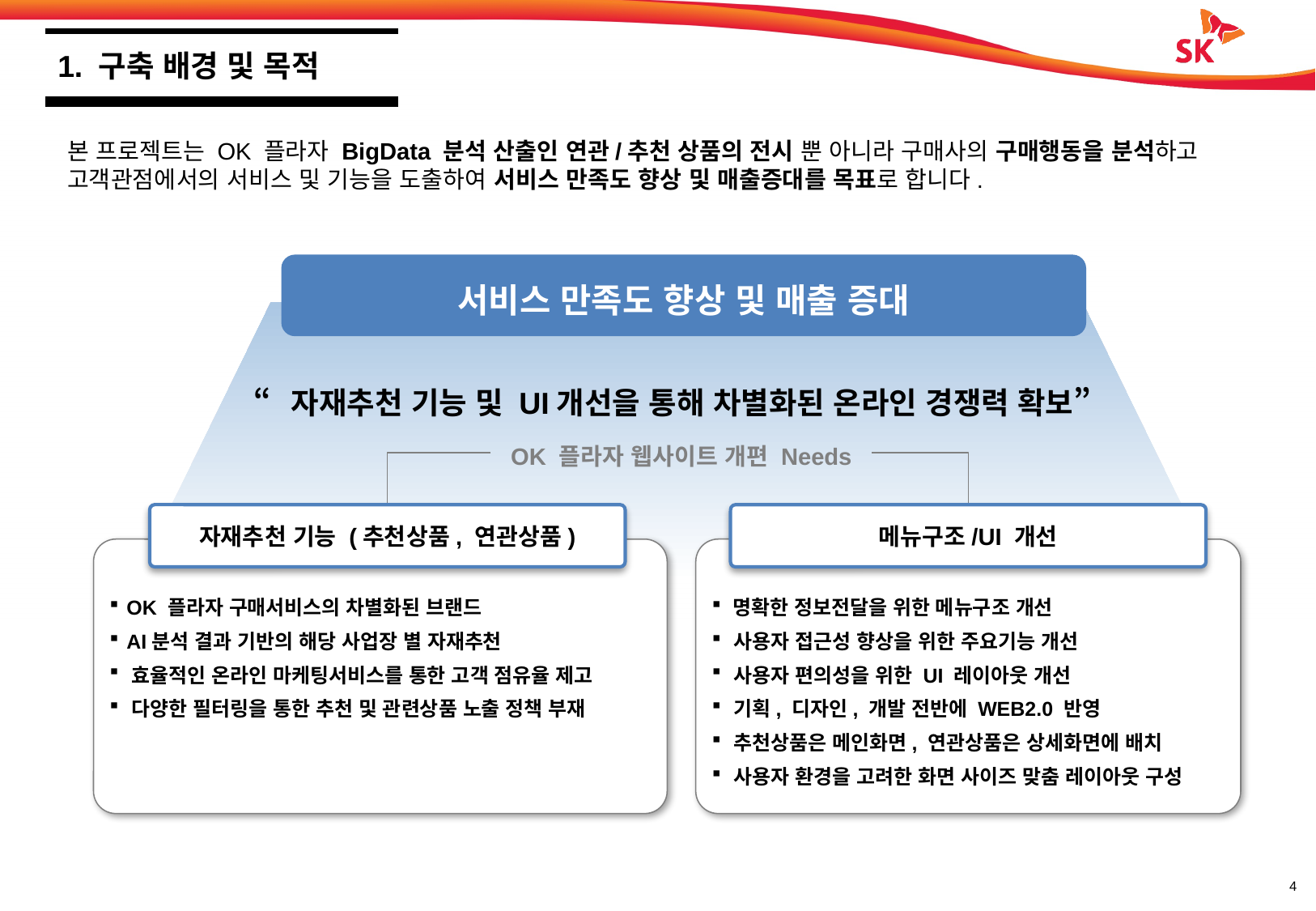

1. 구축 배경 및 목적
본 프로젝트는 OK 플라자 BigData 분석 산출인 연관/추천 상품의 전시 뿐 아니라 구매사의 구매행동을 분석하고 고객관점에서의 서비스 및 기능을 도출하여 서비스 만족도 향상 및 매출증대를 목표로 합니다.
서비스 만족도 향상 및 매출 증대

“자재추천 기능 및 UI개선을 통해 차별화된 온라인 경쟁력 확보”
OK 플라자 웹사이트 개편 Needs
자재추천 기능 (추천상품, 연관상품)
메뉴구조/UI 개선

 OK 플라자 구매서비스의 차별화된 브랜드
 AI분석 결과 기반의 해당 사업장 별 자재추천
 효율적인 온라인 마케팅서비스를 통한 고객 점유율 제고
 다양한 필터링을 통한 추천 및 관련상품 노출 정책 부재

 명확한 정보전달을 위한 메뉴구조 개선
 사용자 접근성 향상을 위한 주요기능 개선
 사용자 편의성을 위한 UI 레이아웃 개선
 기획, 디자인, 개발 전반에 WEB2.0 반영
 추천상품은 메인화면, 연관상품은 상세화면에 배치
 사용자 환경을 고려한 화면 사이즈 맞춤 레이아웃 구성